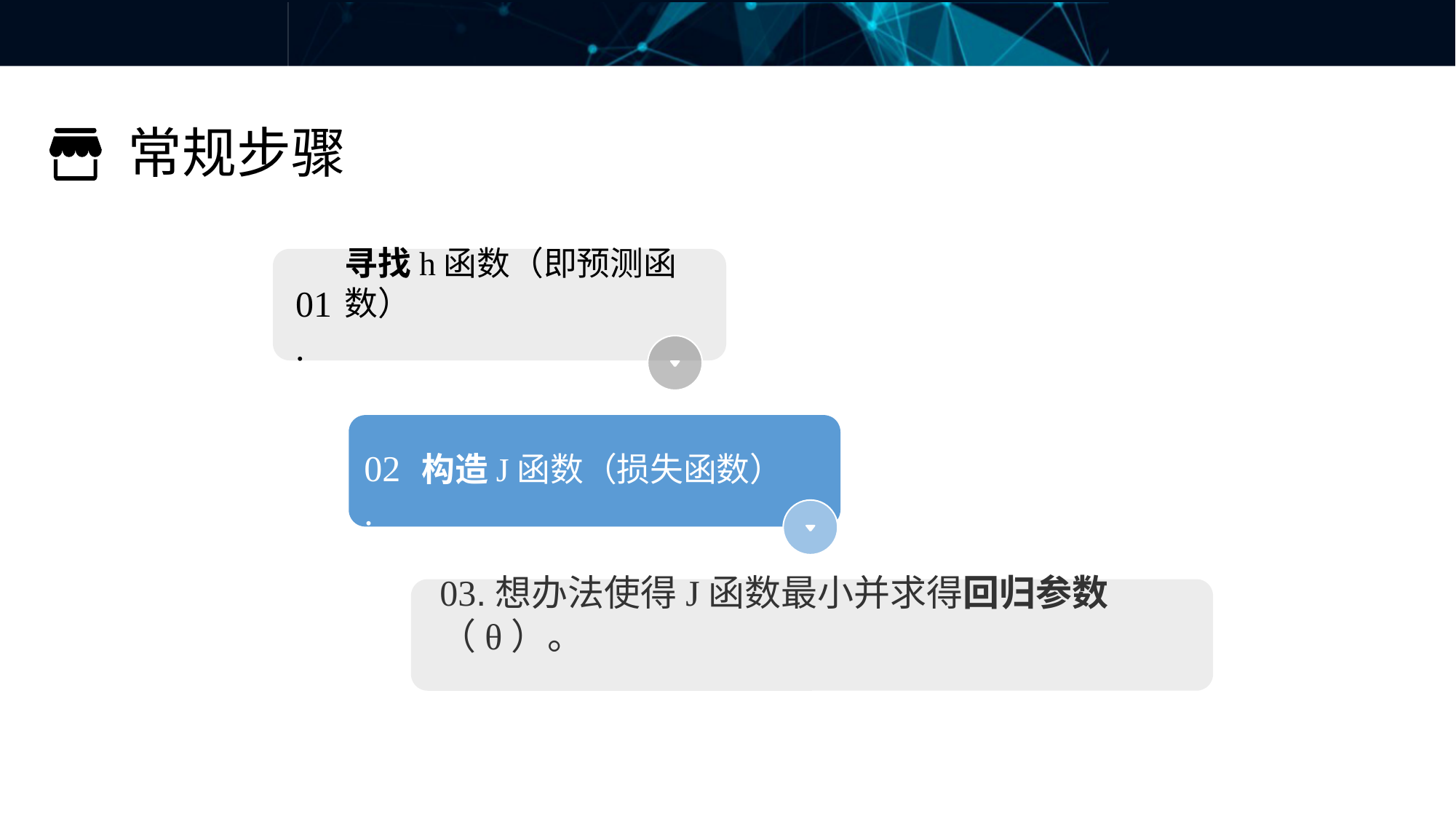

常规步骤

寻找h函数（即预测函数）

01.
02.
构造J函数（损失函数）
03.想办法使得J函数最小并求得回归参数（θ）。